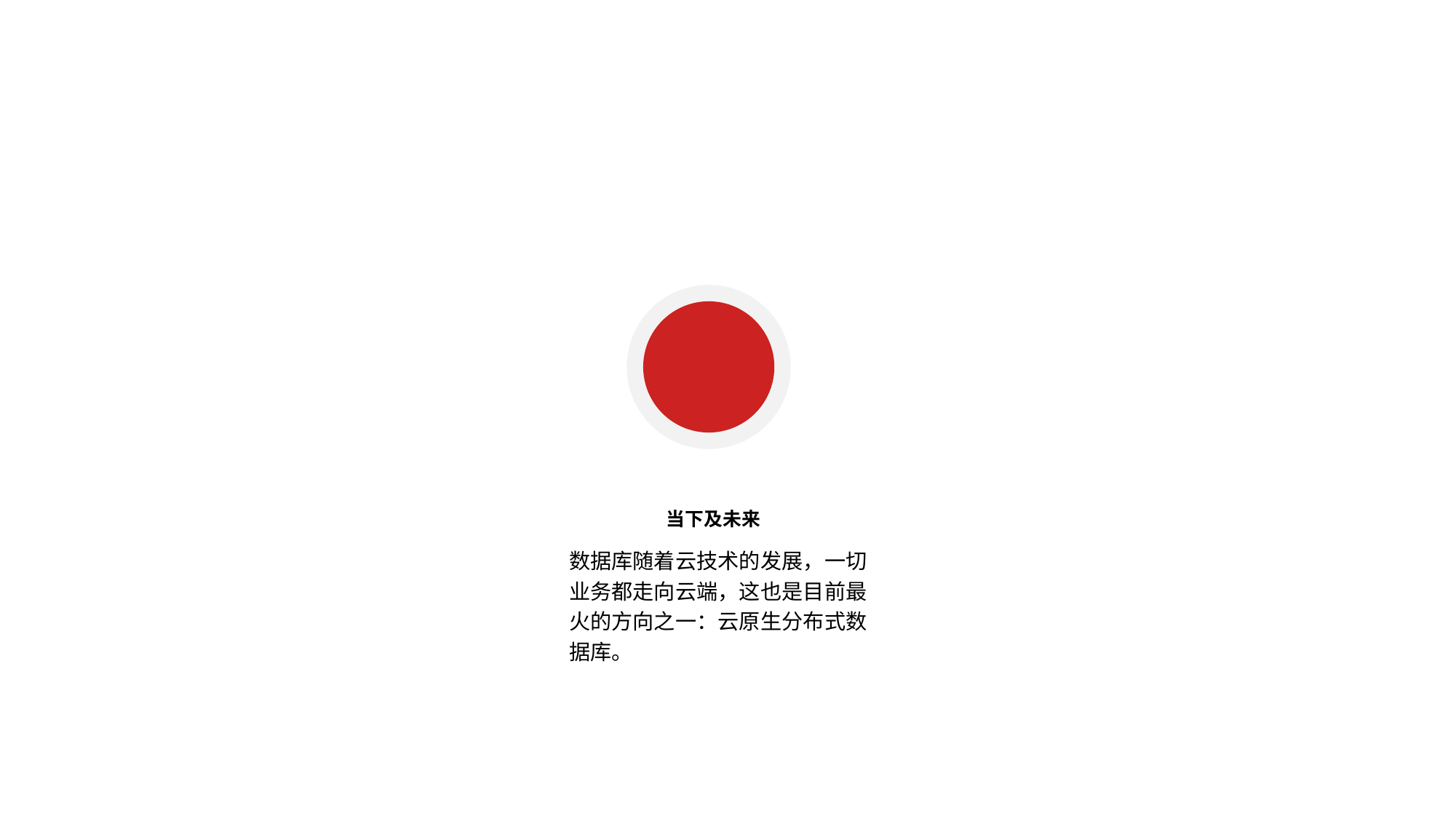

当下及未来
数据库随着云技术的发展，一切业务都走向云端，这也是目前最火的方向之一：云原生分布式数据库。